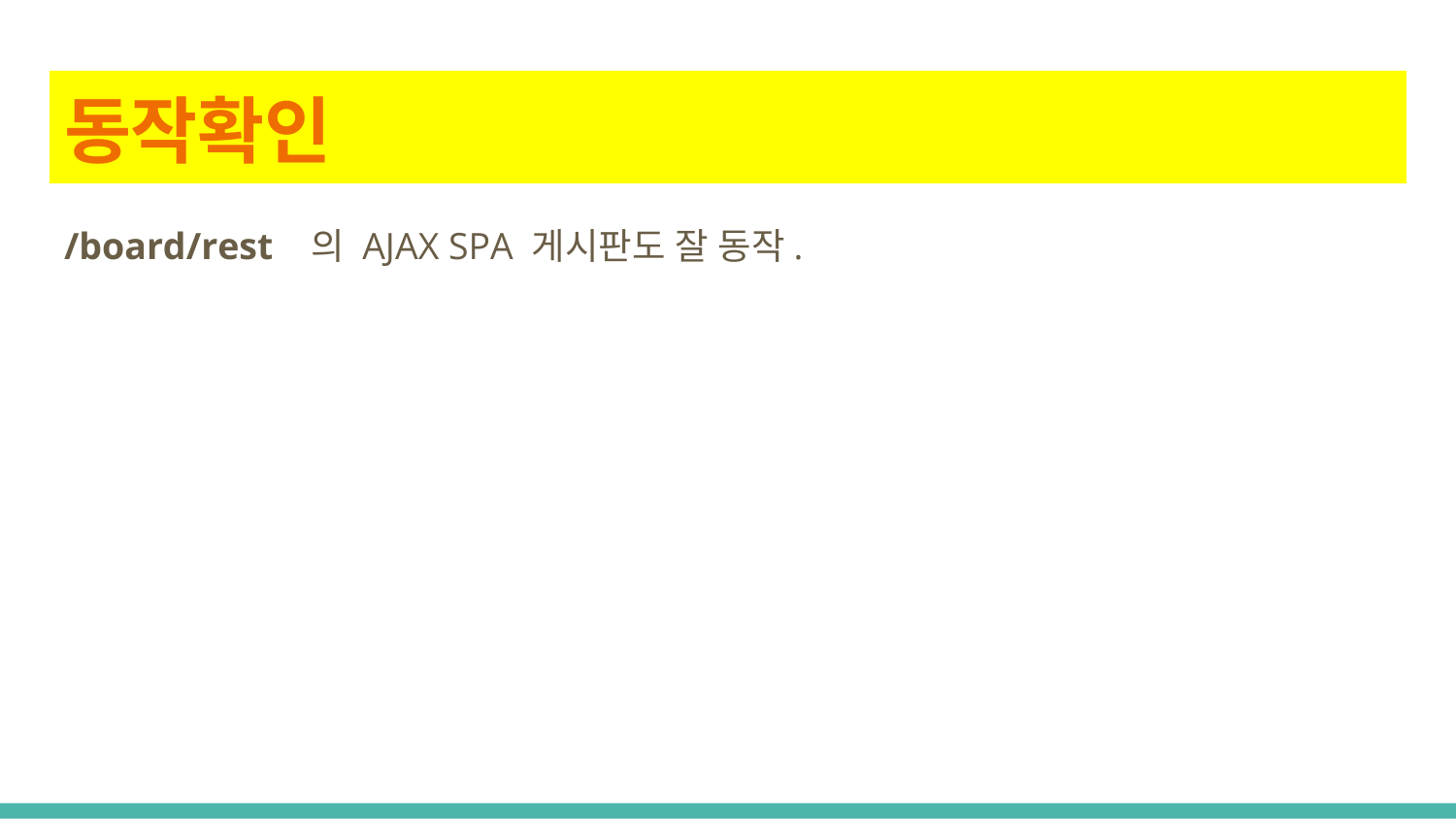

# 동작확인
/board/rest   의 AJAX SPA 게시판도 잘 동작.